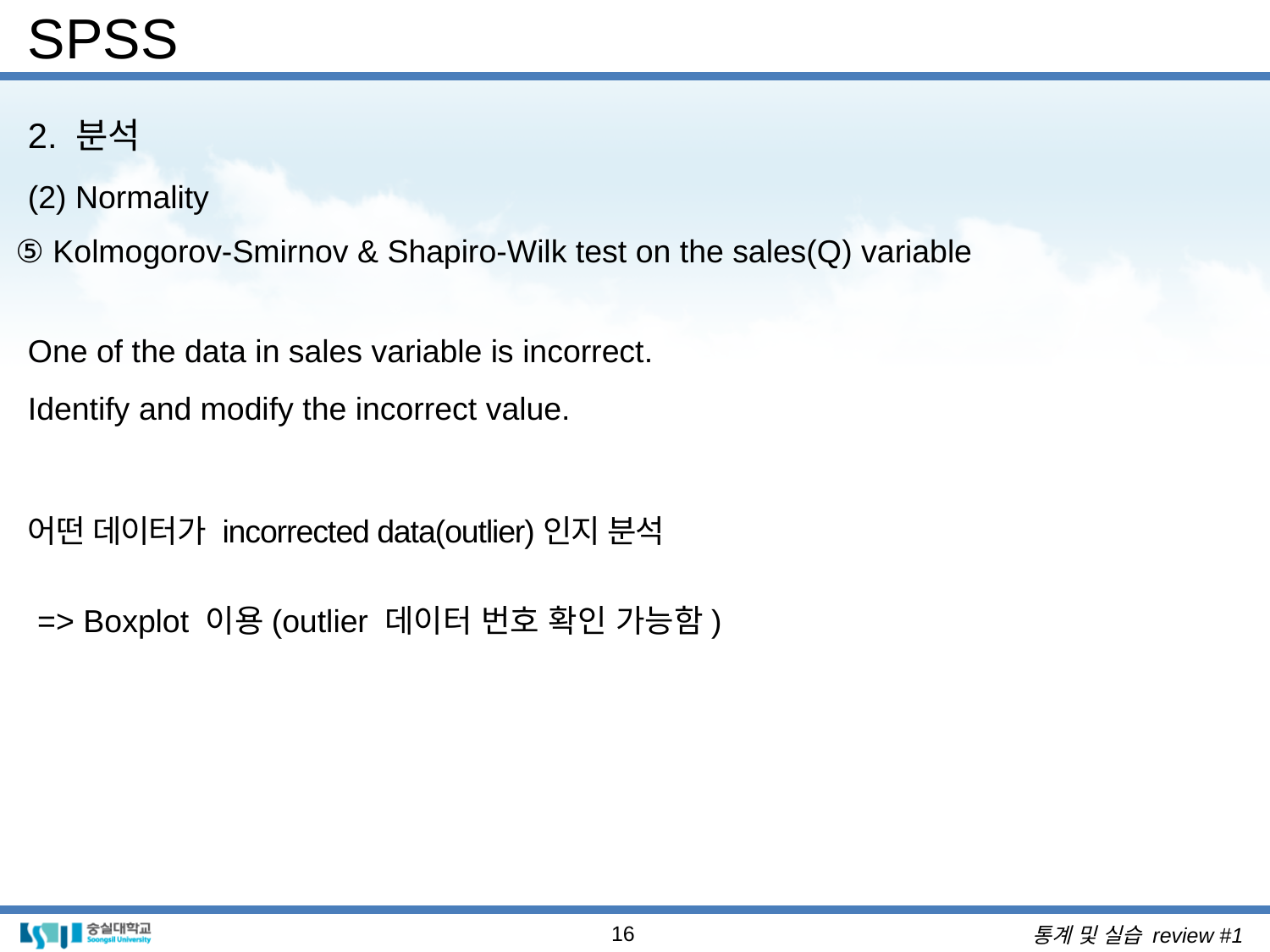

# SPSS
2. 분석
(2) Normality
⑤ Kolmogorov-Smirnov & Shapiro-Wilk test on the sales(Q) variable
One of the data in sales variable is incorrect.
Identify and modify the incorrect value.
어떤 데이터가 incorrected data(outlier)인지 분석
=> Boxplot 이용(outlier 데이터 번호 확인 가능함)
16